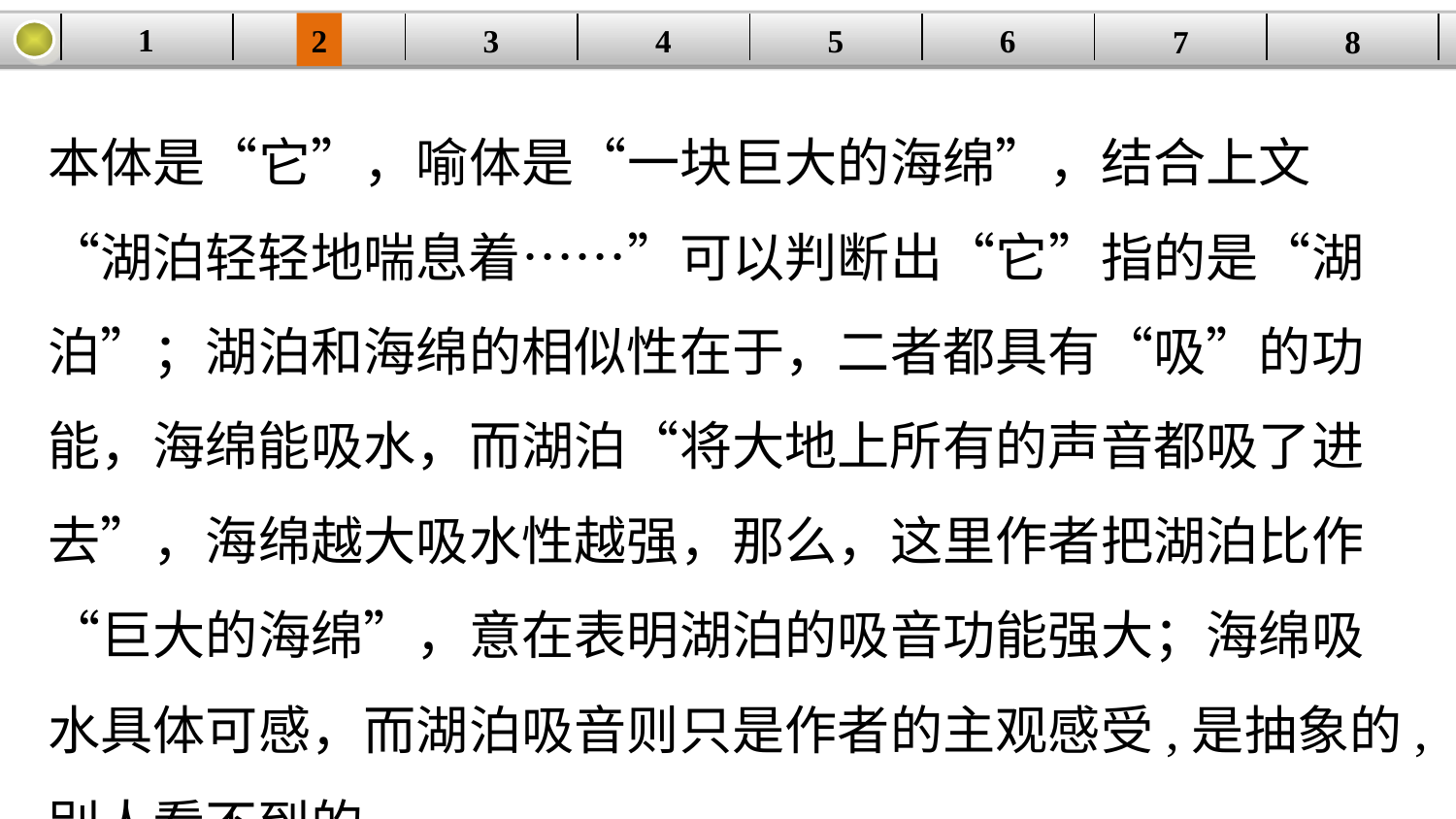

1
2
3
4
|  |  |  |  |  |  |  |  |
| --- | --- | --- | --- | --- | --- | --- | --- |
5
6
7
8

本体是“它”，喻体是“一块巨大的海绵”，结合上文“湖泊轻轻地喘息着……”可以判断出“它”指的是“湖泊”；湖泊和海绵的相似性在于，二者都具有“吸”的功能，海绵能吸水，而湖泊“将大地上所有的声音都吸了进去”，海绵越大吸水性越强，那么，这里作者把湖泊比作“巨大的海绵”，意在表明湖泊的吸音功能强大；海绵吸水具体可感，而湖泊吸音则只是作者的主观感受,是抽象的,别人看不到的，